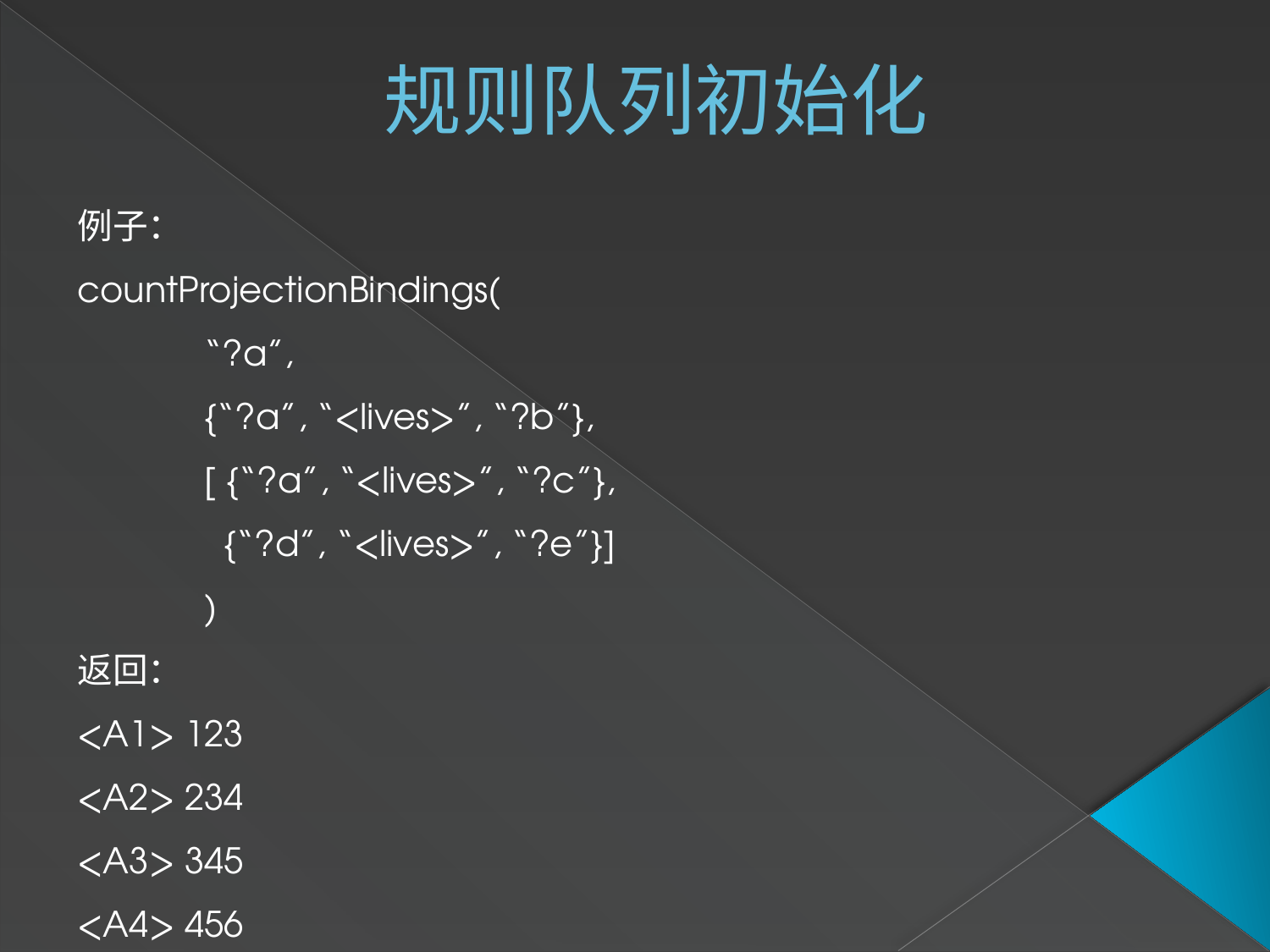

规则队列初始化
例子：
countProjectionBindings(
	“?a”,
	{“?a”, “<lives>”, “?b”},
	[ {“?a”, “<lives>”, “?c”},
	  {“?d”, “<lives>”, “?e”}]
	)
返回：
<A1> 123
<A2> 234
<A3> 345
<A4> 456